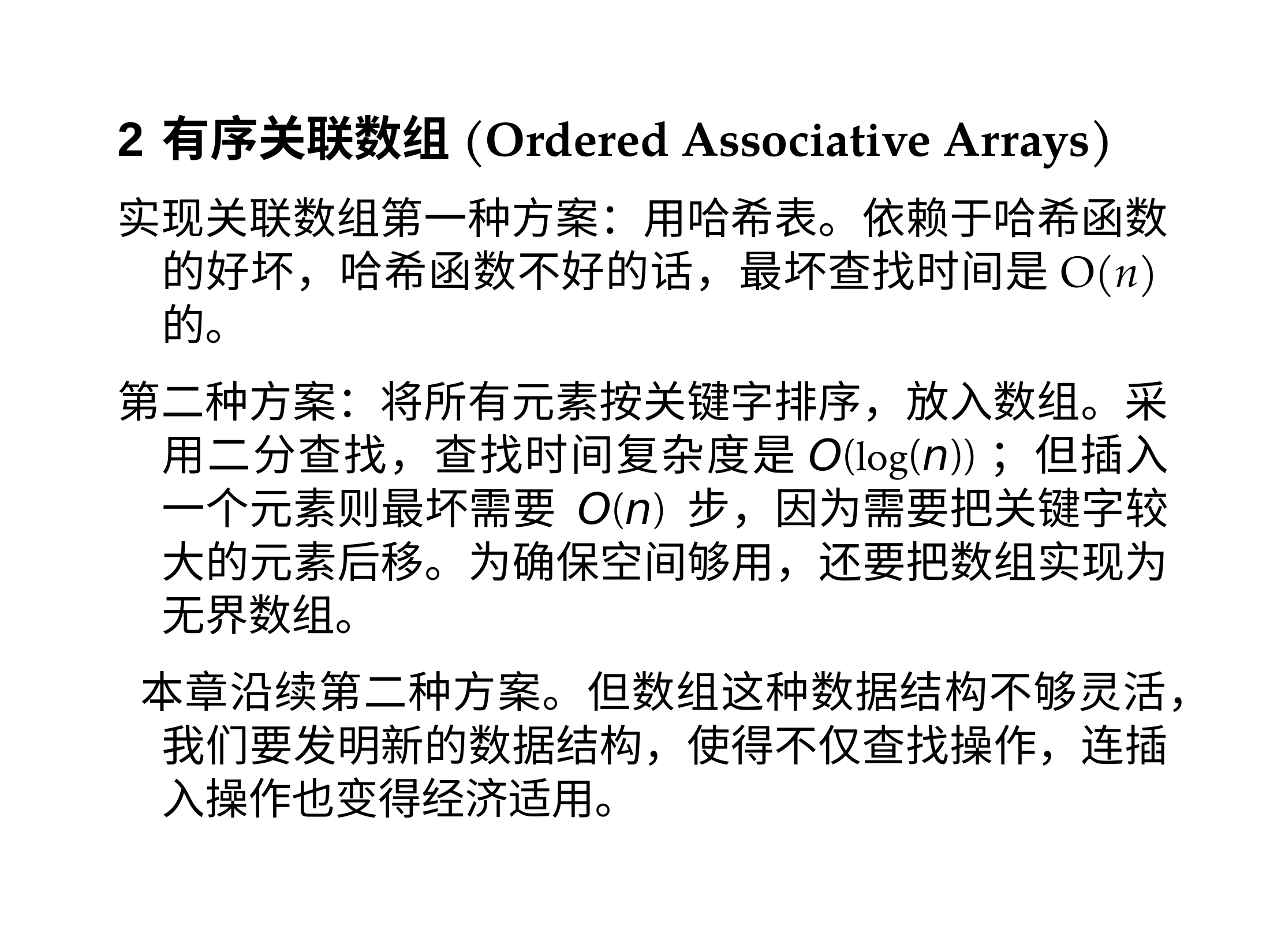

有序关联数组(Ordered Associative Arrays)
实现关联数组第一种方案：用哈希表。依赖于哈希函数的好坏，哈希函数不好的话，最坏查找时间是O(n)的。
第二种方案：将所有元素按关键字排序，放入数组。采用二分查找，查找时间复杂度是O(log(n))；但插入一个元素则最坏需要 O(n) 步，因为需要把关键字较大的元素后移。为确保空间够用，还要把数组实现为无界数组。
 本章沿续第二种方案。但数组这种数据结构不够灵活，我们要发明新的数据结构，使得不仅查找操作，连插入操作也变得经济适用。

would be O(n), because it takes O(log n) steps to find the right place, but
MARCH 6, 2014
LECTURE NOTES